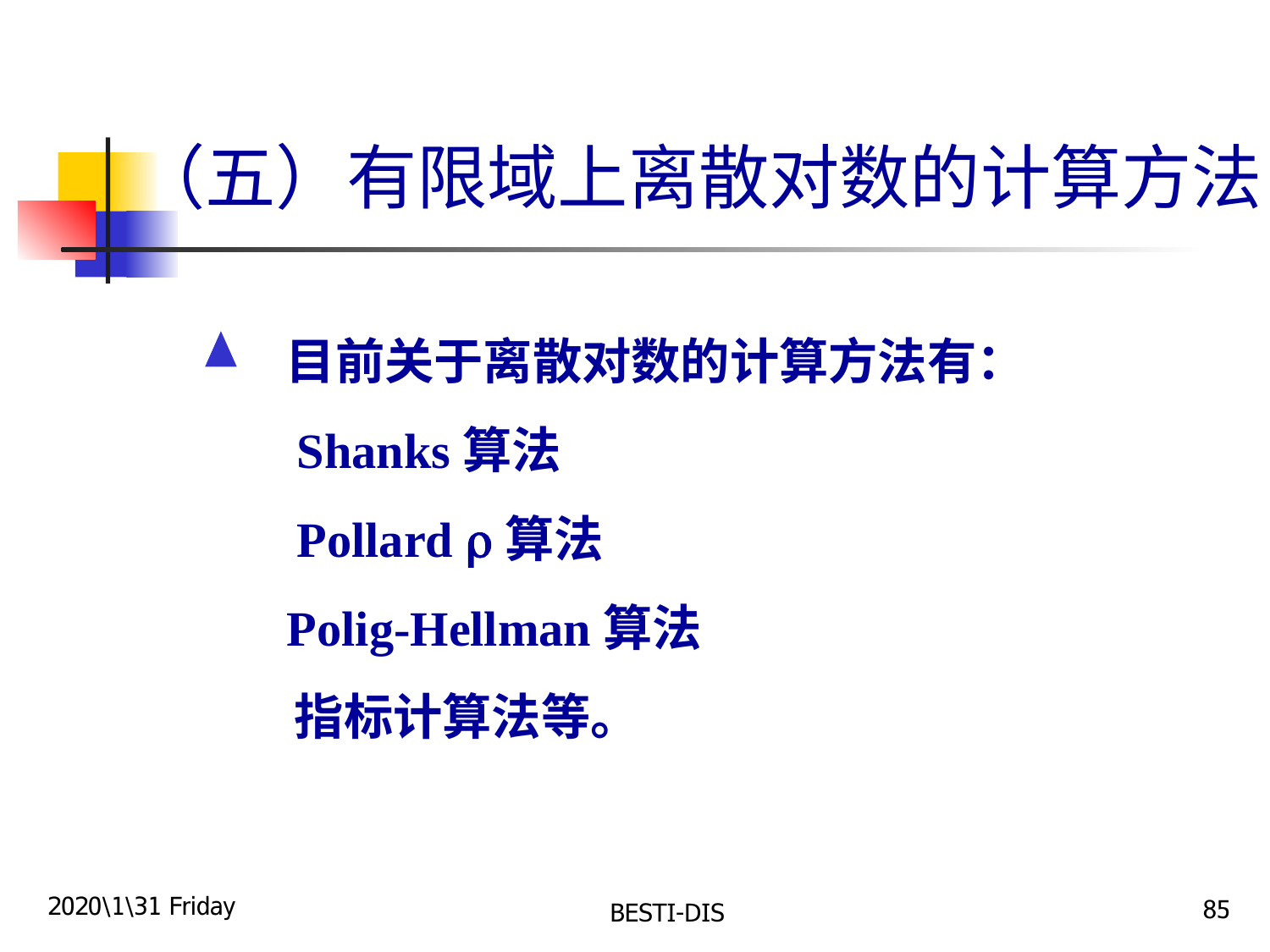

（五）有限域上离散对数的计算方法
    目前关于离散对数的计算方法有：
  Shanks算法
  Pollard ρ算法
    Polig-Hellman算法
    指标计算法等。

2020\1\31 Friday
85
BESTI-DIS